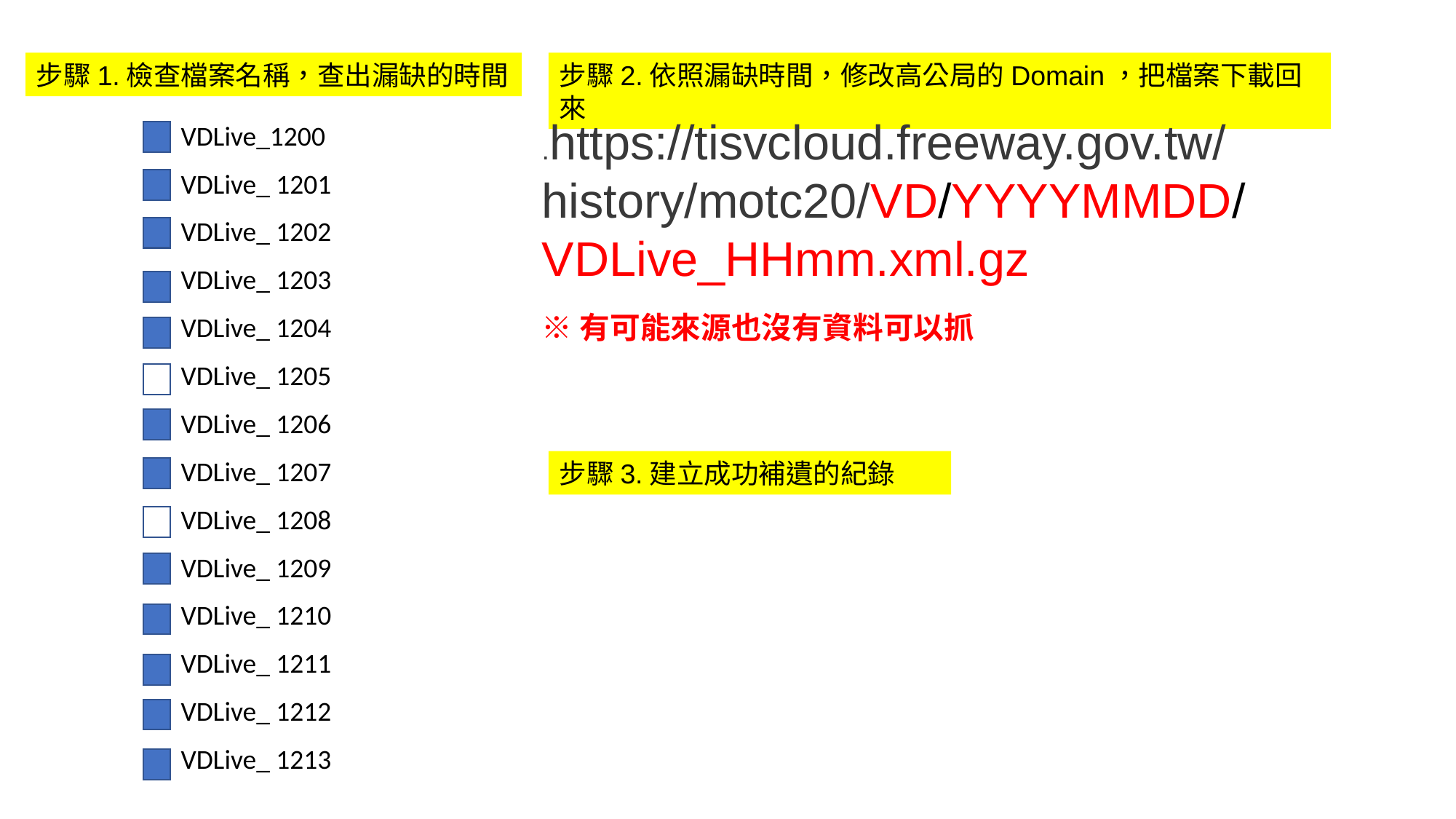

步驟1.檢查檔案名稱，查出漏缺的時間
步驟2.依照漏缺時間，修改高公局的Domain，把檔案下載回來
.https://tisvcloud.freeway.gov.tw/history/motc20/VD/YYYYMMDD/VDLive_HHmm.xml.gz
VDLive_1200

VDLive_ 1201

VDLive_ 1202

VDLive_ 1203

※有可能來源也沒有資料可以抓
VDLive_ 1204

VDLive_ 1205

VDLive_ 1206

VDLive_ 1207
步驟3.建立成功補遺的紀錄

VDLive_ 1208

VDLive_ 1209

VDLive_ 1210

VDLive_ 1211

VDLive_ 1212

VDLive_ 1213